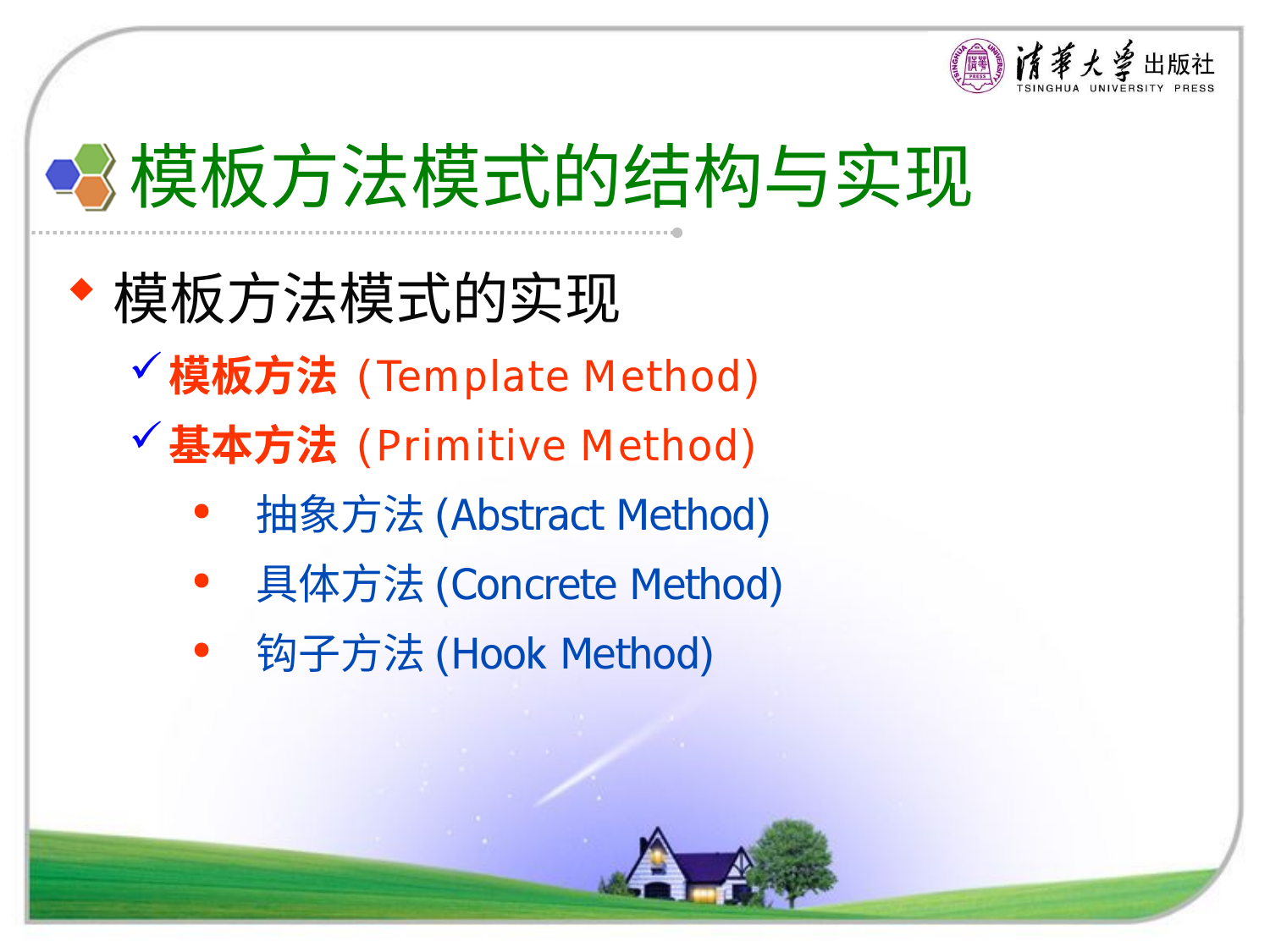

# 模板方法模式的结构与实现
模板方法模式的实现
模板方法 (Template Method)
基本方法 (Primitive Method)
抽象方法(Abstract Method)
具体方法(Concrete Method)
钩子方法(Hook Method)